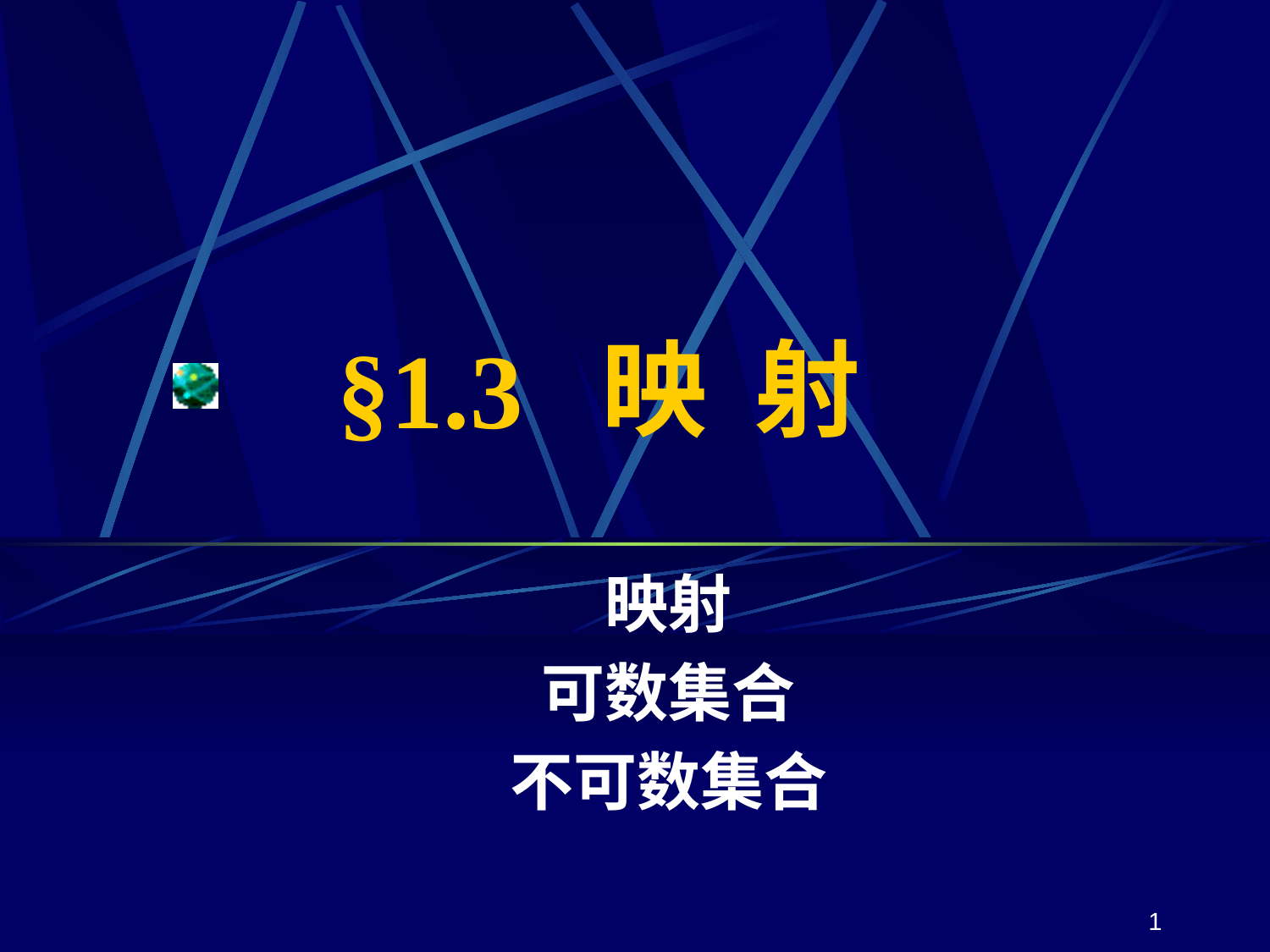

# §1.3  映  射
映射
可数集合
不可数集合

1